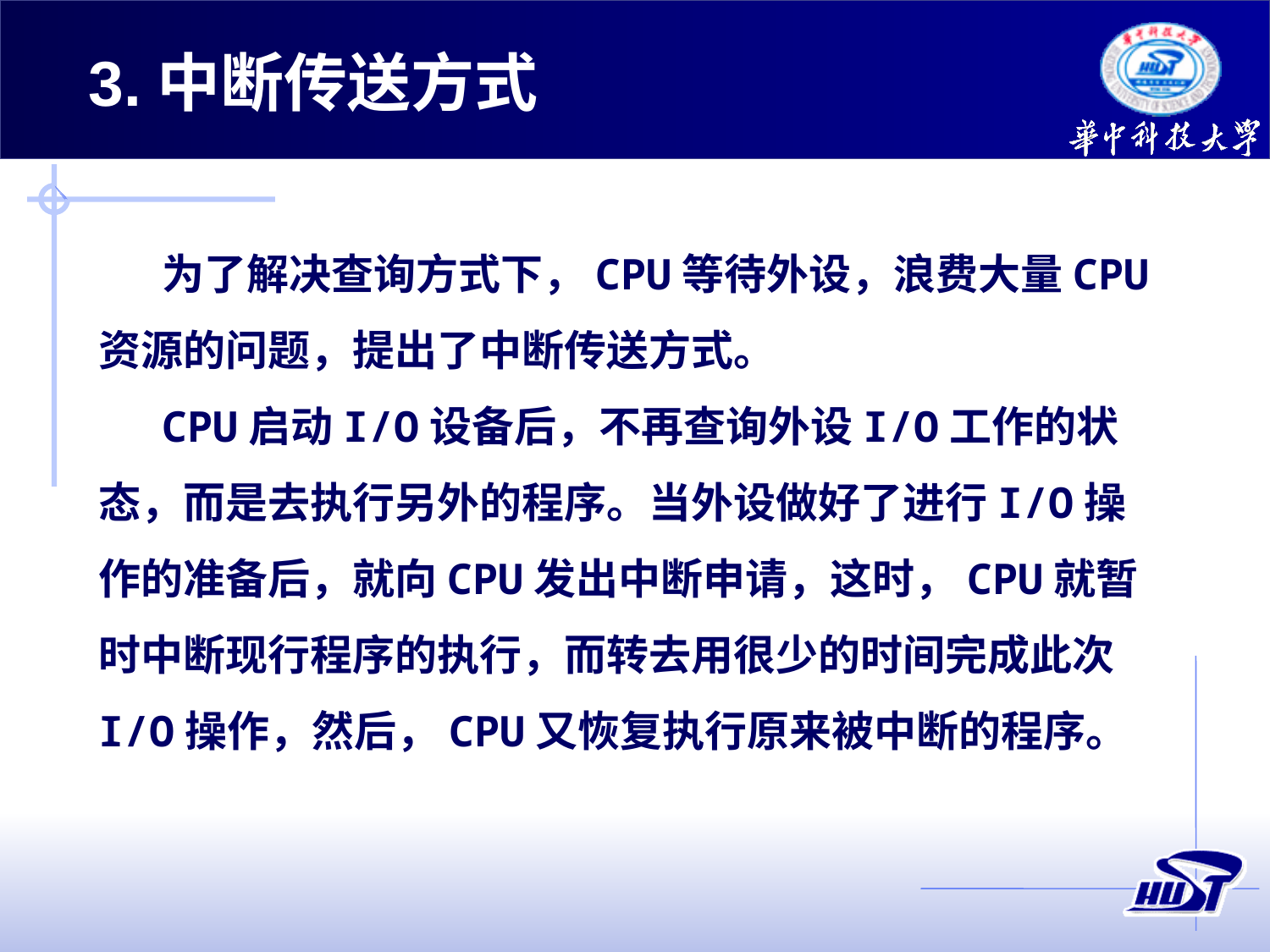

3.中断传送方式
为了解决查询方式下，CPU等待外设，浪费大量CPU资源的问题，提出了中断传送方式。
CPU启动I/O设备后，不再查询外设I/O工作的状态，而是去执行另外的程序。当外设做好了进行I/O操作的准备后，就向CPU发出中断申请，这时，CPU就暂时中断现行程序的执行，而转去用很少的时间完成此次I/O操作，然后，CPU又恢复执行原来被中断的程序。